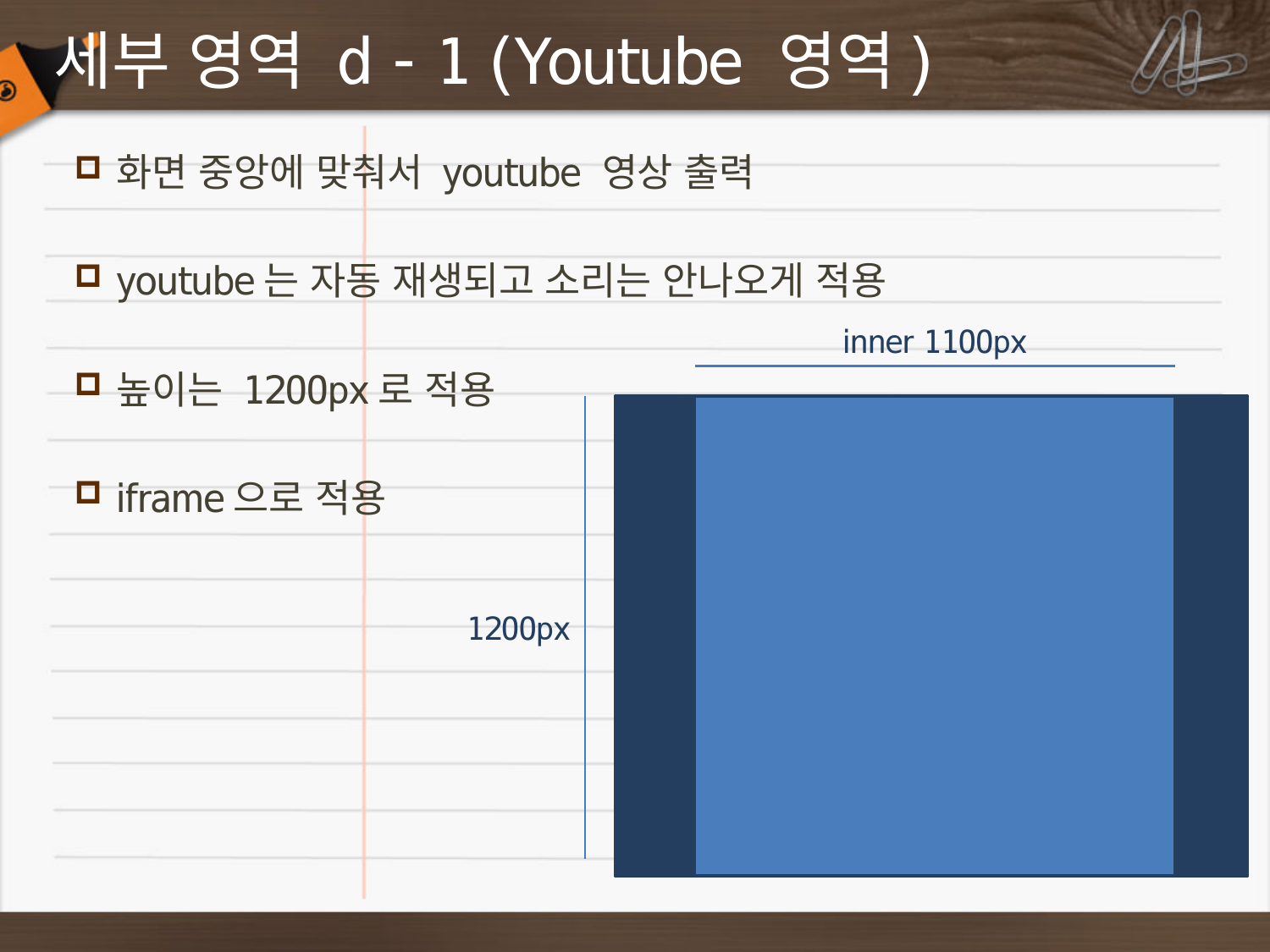

# 세부 영역 d - 1 (Youtube 영역)

화면 중앙에 맞춰서 youtube 영상 출력

youtube는 자동 재생되고 소리는 안나오게 적용

높이는 1200px로 적용

iframe으로 적용

inner 1100px

1200px